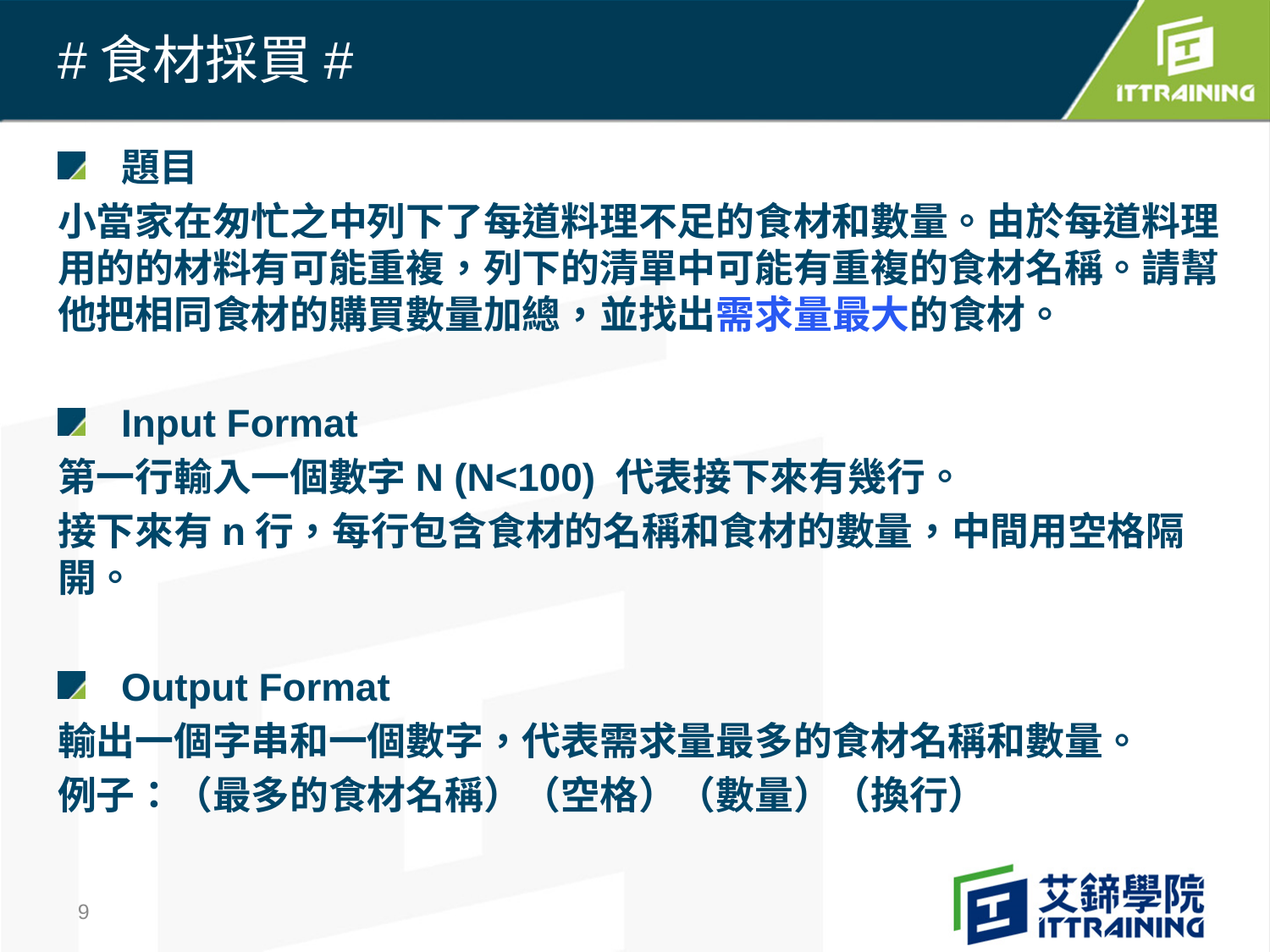

# ﻿#食材採買#
題目
小當家在匆忙之中列下了每道料理不足的食材和數量。由於每道料理用的的材料有可能重複，列下的清單中可能有重複的食材名稱。請幫他把相同食材的購買數量加總，並找出需求量最大的食材。

Input Format
第一行輸入一個數字N (N<100) 代表接下來有幾行。
接下來有n行，每行包含食材的名稱和食材的數量，中間用空格隔開。

Output Format
輸出一個字串和一個數字，代表需求量最多的食材名稱和數量。
例子：（最多的食材名稱）（空格）（數量）（換行）
9